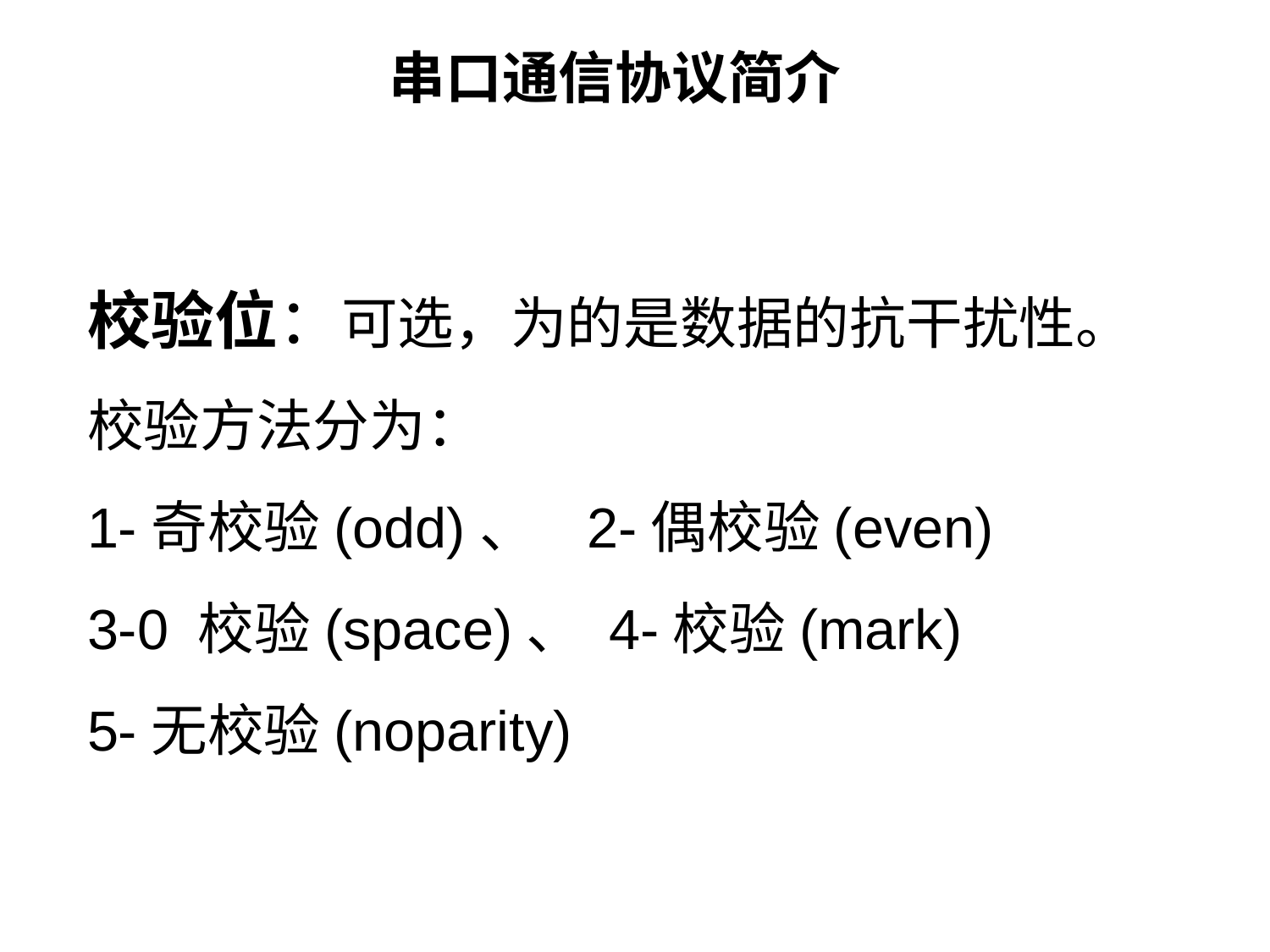

串口通信协议简介
校验位：可选，为的是数据的抗干扰性。
校验方法分为：
1-奇校验(odd)、   2-偶校验(even)
3-0 校验(space)、 4-校验(mark)
5-无校验(noparity)